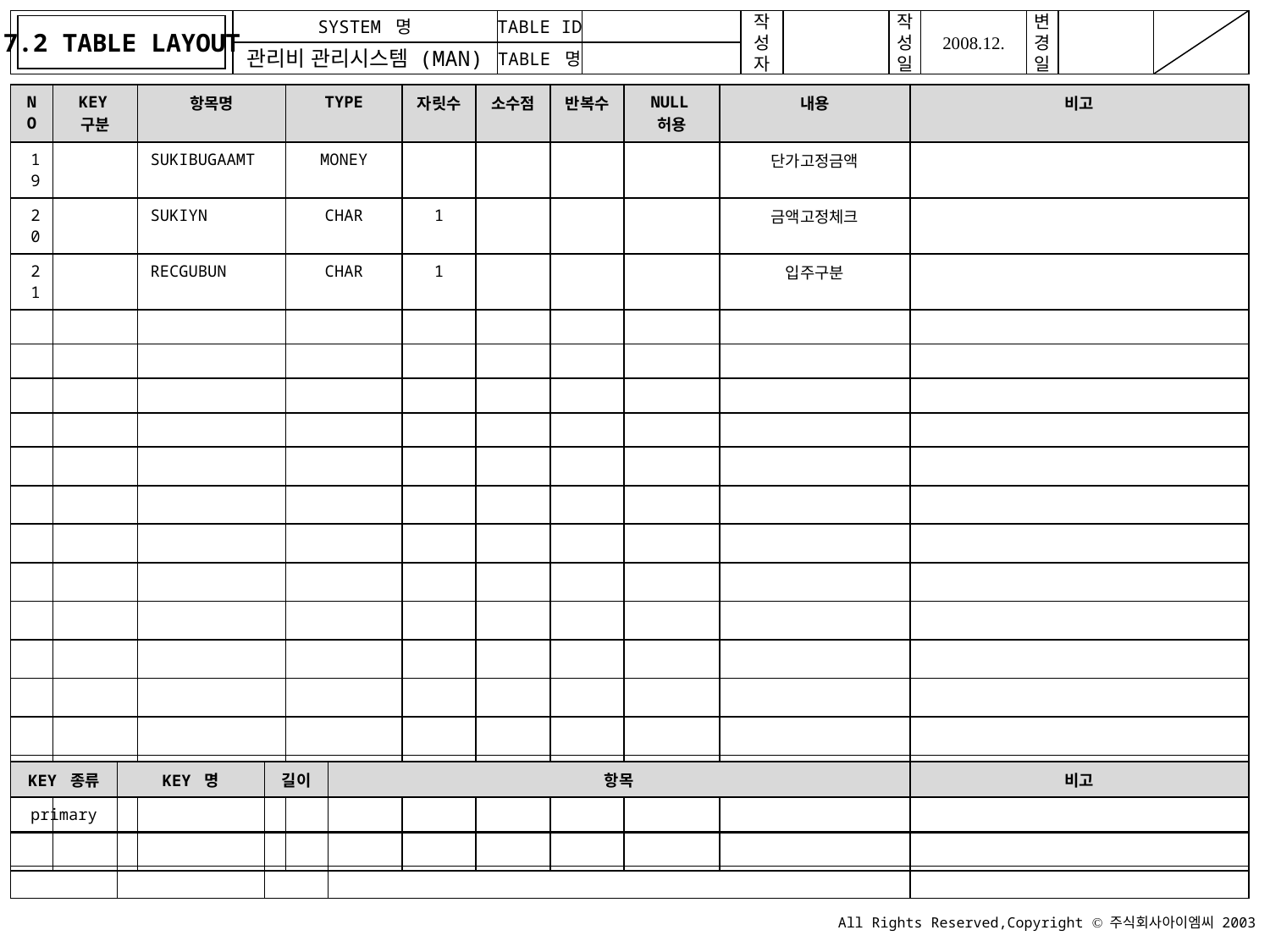

7.2 TABLE LAYOUT

| NO | KEY구분 | 항목명 | TYPE | 자릿수 | 소수점 | 반복수 | NULL허용 | 내용 | 비고 |
| --- | --- | --- | --- | --- | --- | --- | --- | --- | --- |
| 19 |  | SUKIBUGAAMT | MONEY |  |  |  |  | 단가고정금액 |  |
| 20 |  | SUKIYN | CHAR | 1 |  |  |  | 금액고정체크 |  |
| 21 |  | RECGUBUN | CHAR | 1 |  |  |  | 입주구분 |  |
|  |  |  |  |  |  |  |  |  |  |
|  |  |  |  |  |  |  |  |  |  |
|  |  |  |  |  |  |  |  |  |  |
|  |  |  |  |  |  |  |  |  |  |
|  |  |  |  |  |  |  |  |  |  |
|  |  |  |  |  |  |  |  |  |  |
|  |  |  |  |  |  |  |  |  |  |
|  |  |  |  |  |  |  |  |  |  |
|  |  |  |  |  |  |  |  |  |  |
|  |  |  |  |  |  |  |  |  |  |
|  |  |  |  |  |  |  |  |  |  |
|  |  |  |  |  |  |  |  |  |  |
|  |  |  |  |  |  |  |  |  |  |
|  |  |  |  |  |  |  |  |  |  |
|  |  |  |  |  |  |  |  |  |  |
| KEY 종류 | KEY 명 | 길이 | 항목 | 비고 |
| --- | --- | --- | --- | --- |
| primary |  |  |  |  |
|  |  |  |  |  |
|  |  |  |  |  |